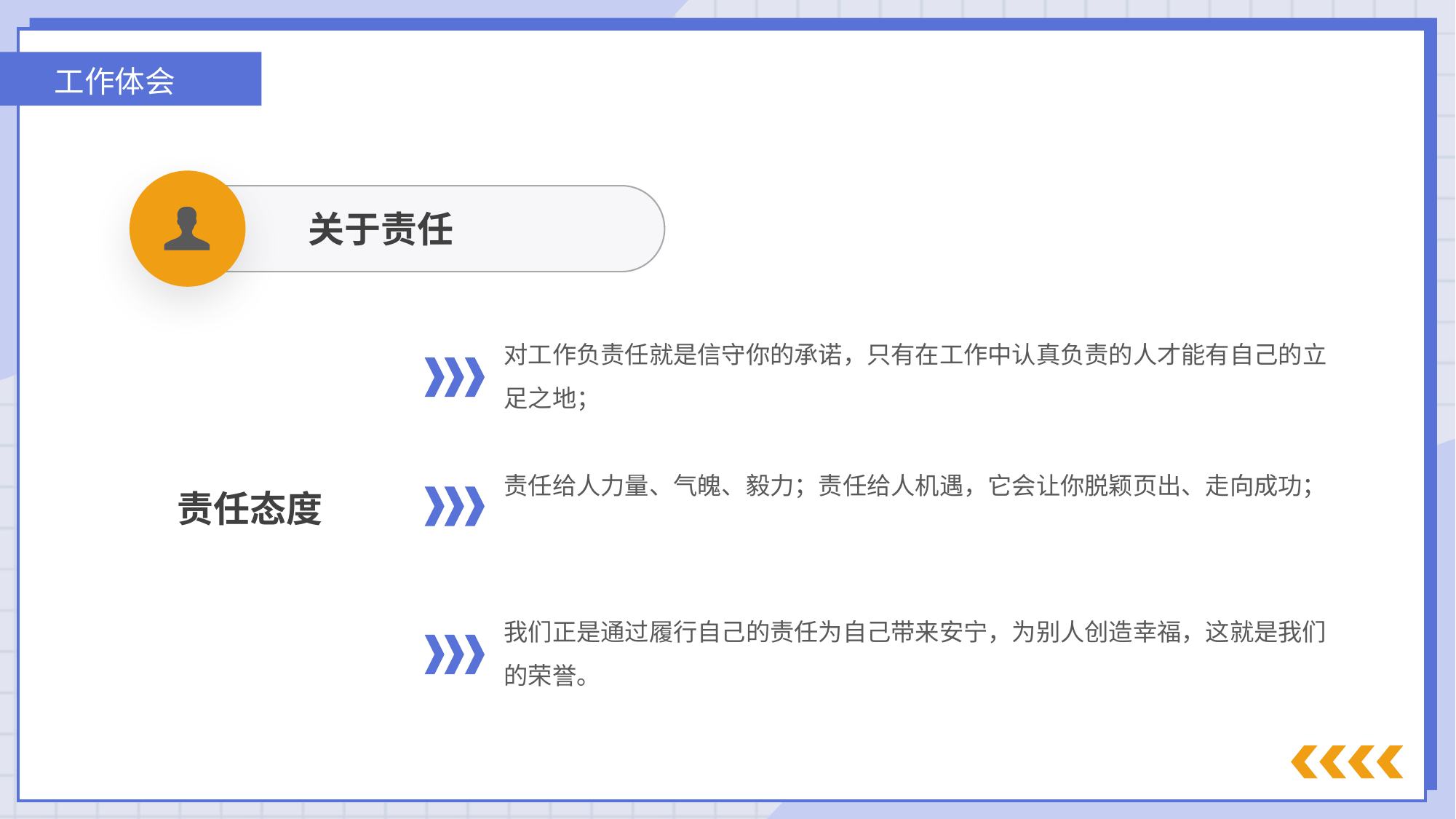

关于责任
对工作负责任就是信守你的承诺，只有在工作中认真负责的人才能有自己的立足之地；

责任给人力量、气魄、毅力；责任给人机遇，它会让你脱颖页出、走向成功；

责任态度

我们正是通过履行自己的责任为自己带来安宁，为别人创造幸福，这就是我们的荣誉。